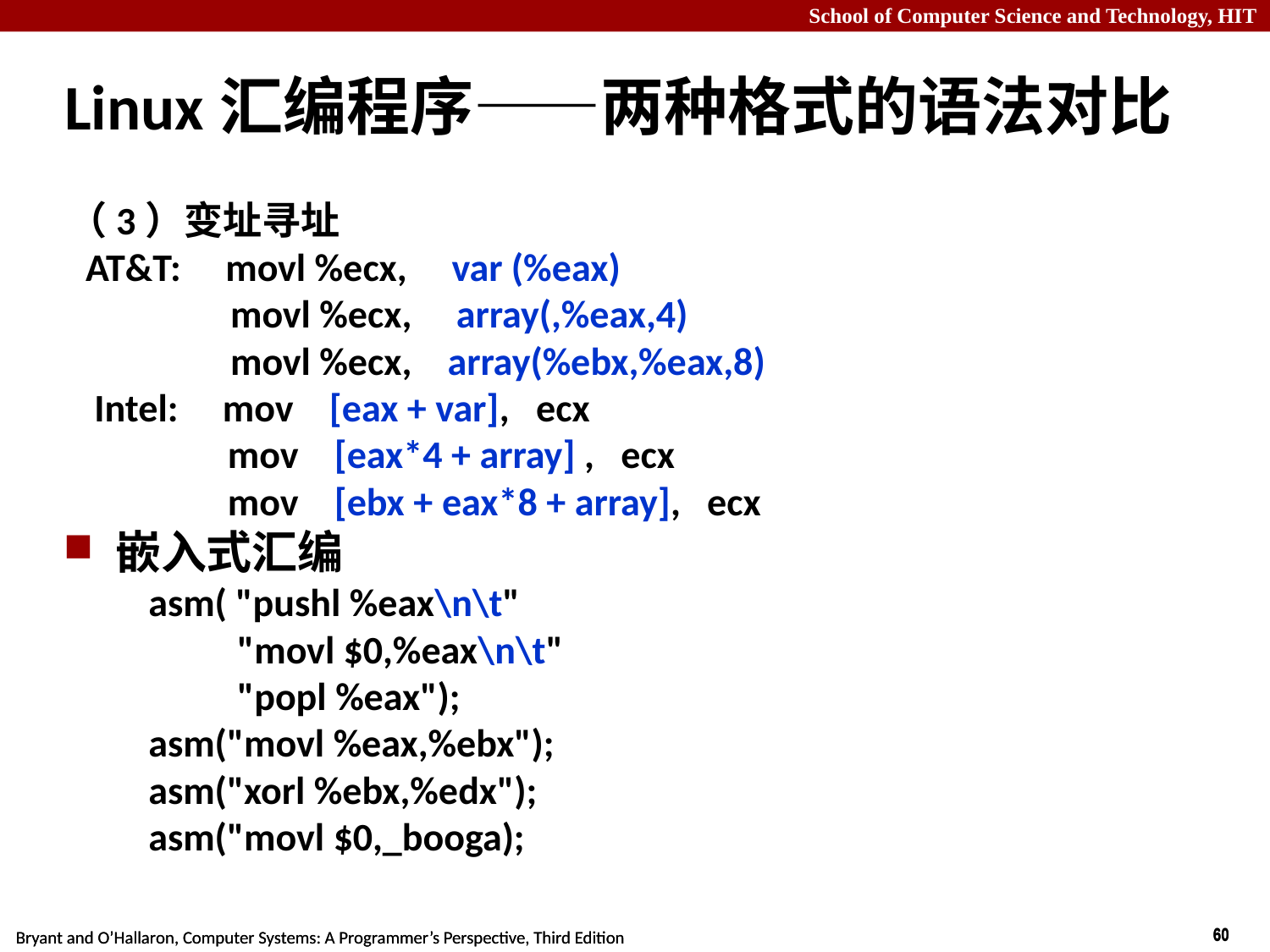

# Linux汇编程序——两种格式的语法对比
（3）变址寻址
  AT&T:     movl %ecx,     var (%eax)
     	    movl %ecx,     array(,%eax,4)
  	    movl %ecx,    array(%ebx,%eax,8)
   Intel:     mov    [eax + var],   ecx
                  mov    [eax*4 + array] ,   ecx
                  mov    [ebx + eax*8 + array],   ecx
嵌入式汇编
asm( "pushl %eax\n\t"
	 "movl $0,%eax\n\t"
	 "popl %eax");
asm("movl %eax,%ebx");
asm("xorl %ebx,%edx");
asm("movl $0,_booga);